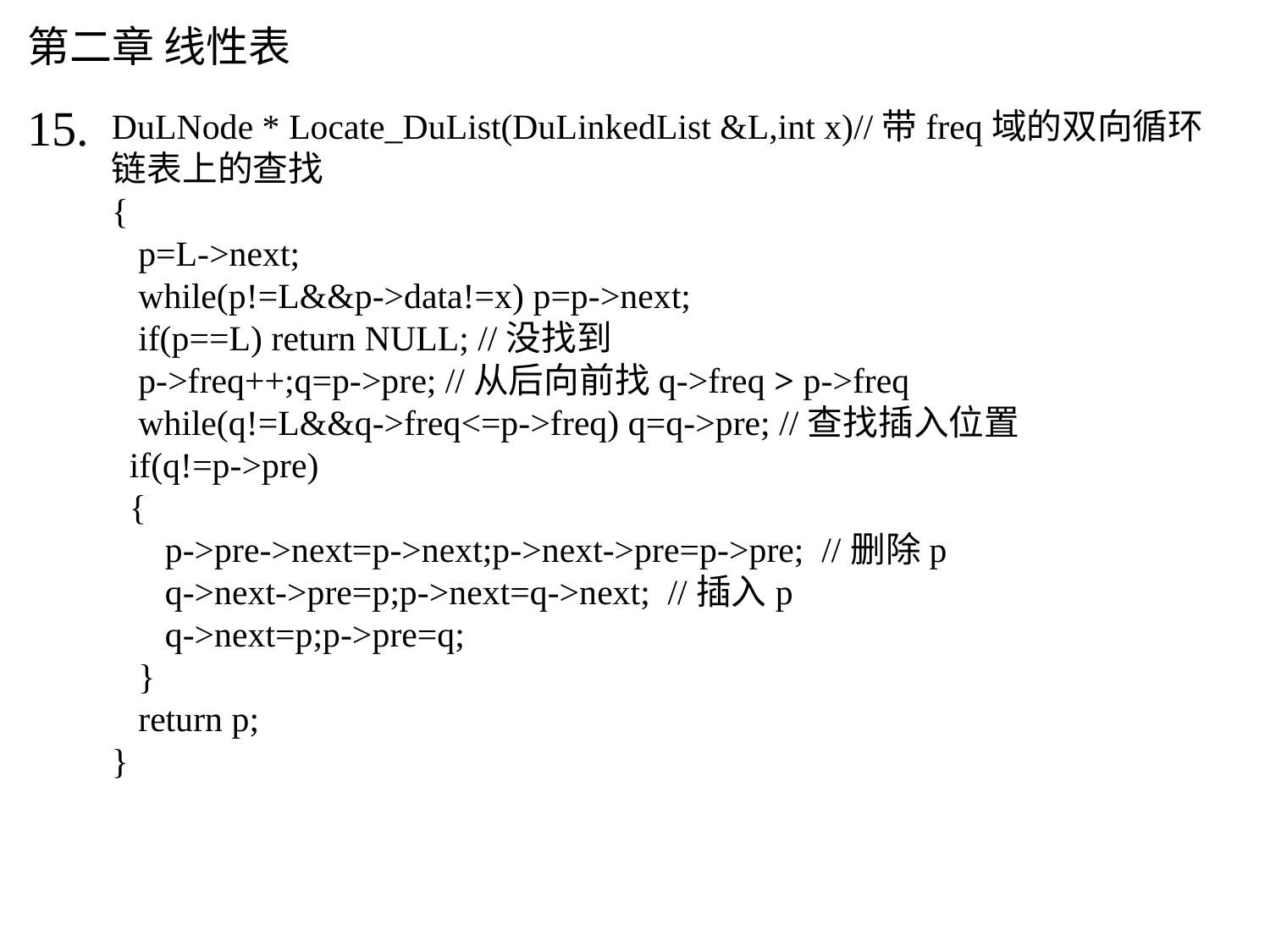

# 第二章 线性表
15.
DuLNode * Locate_DuList(DuLinkedList &L,int x)//带freq域的双向循环链表上的查找
{
   p=L->next;
   while(p!=L&&p->data!=x) p=p->next;
   if(p==L) return NULL; //没找到
   p->freq++;q=p->pre; //从后向前找q->freq > p->freq
   while(q!=L&&q->freq<=p->freq) q=q->pre; //查找插入位置
  if(q!=p->pre)
  {
      p->pre->next=p->next;p->next->pre=p->pre;  //删除p
      q->next->pre=p;p->next=q->next;  //插入p
      q->next=p;p->pre=q;
   }
   return p;
}